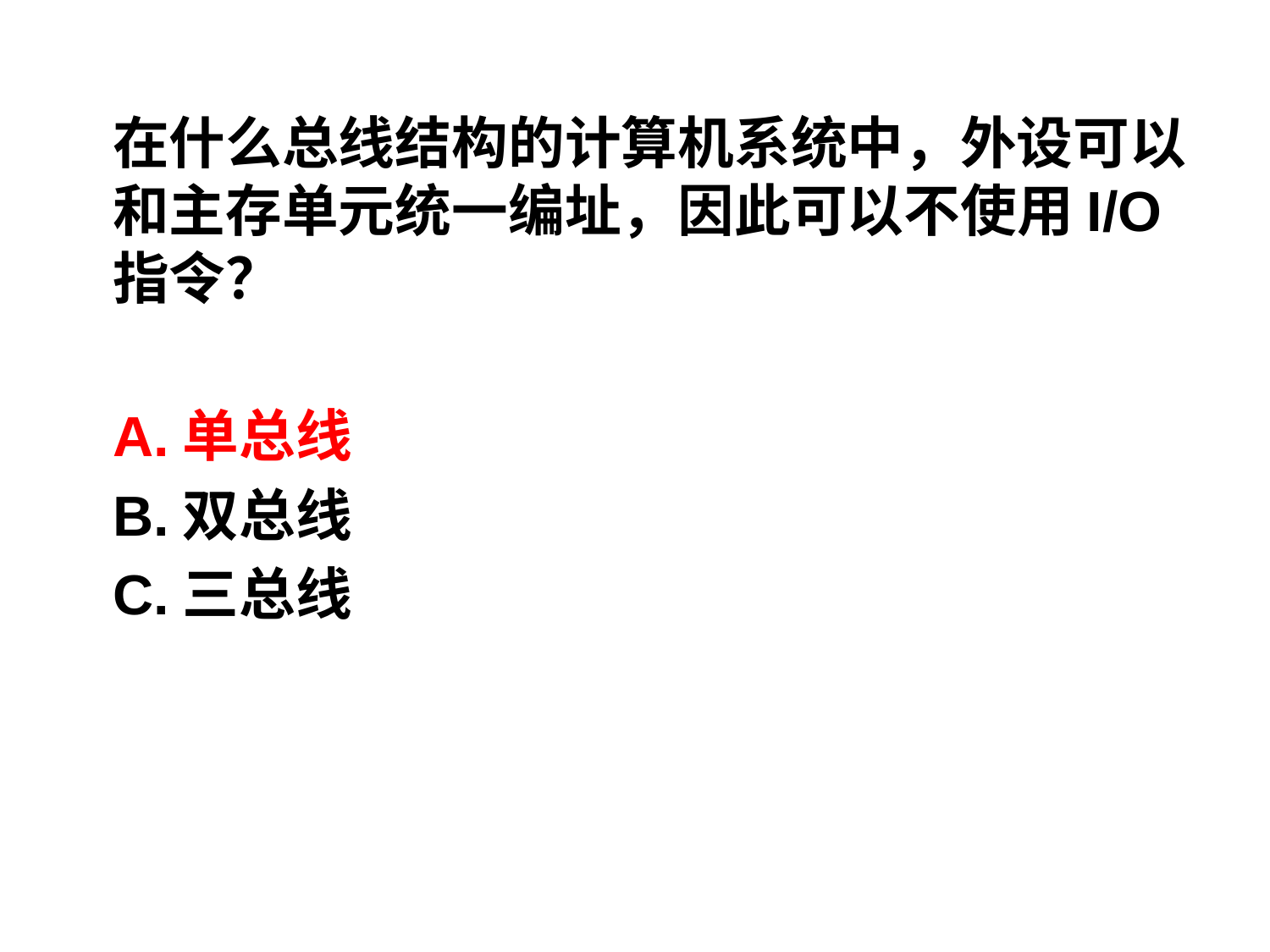

在什么总线结构的计算机系统中，外设可以和主存单元统一编址，因此可以不使用I/O指令？

A.单总线
B.双总线
C.三总线